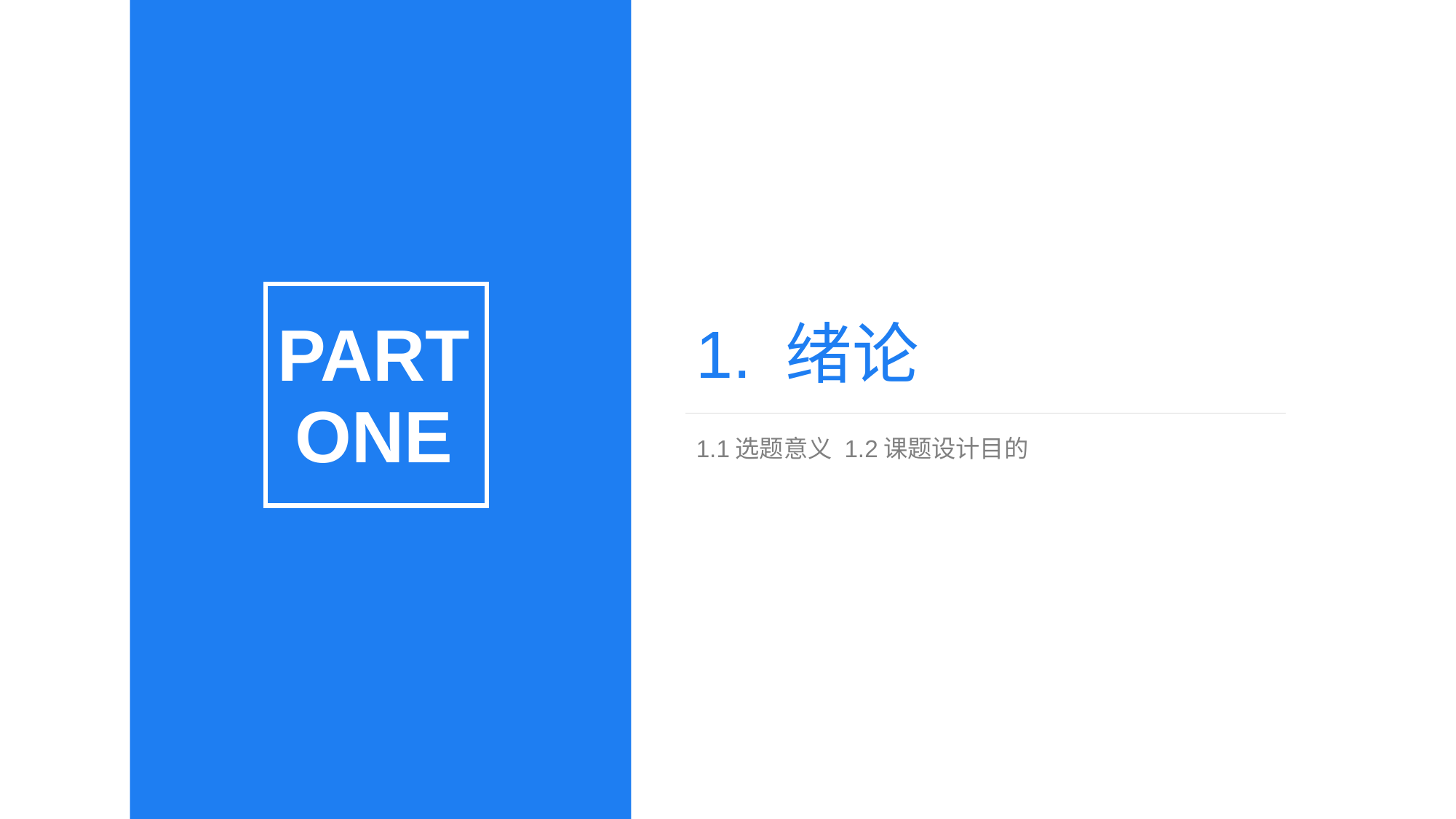

# 1. 绪论
PART
ONE
1.1选题意义 1.2课题设计目的